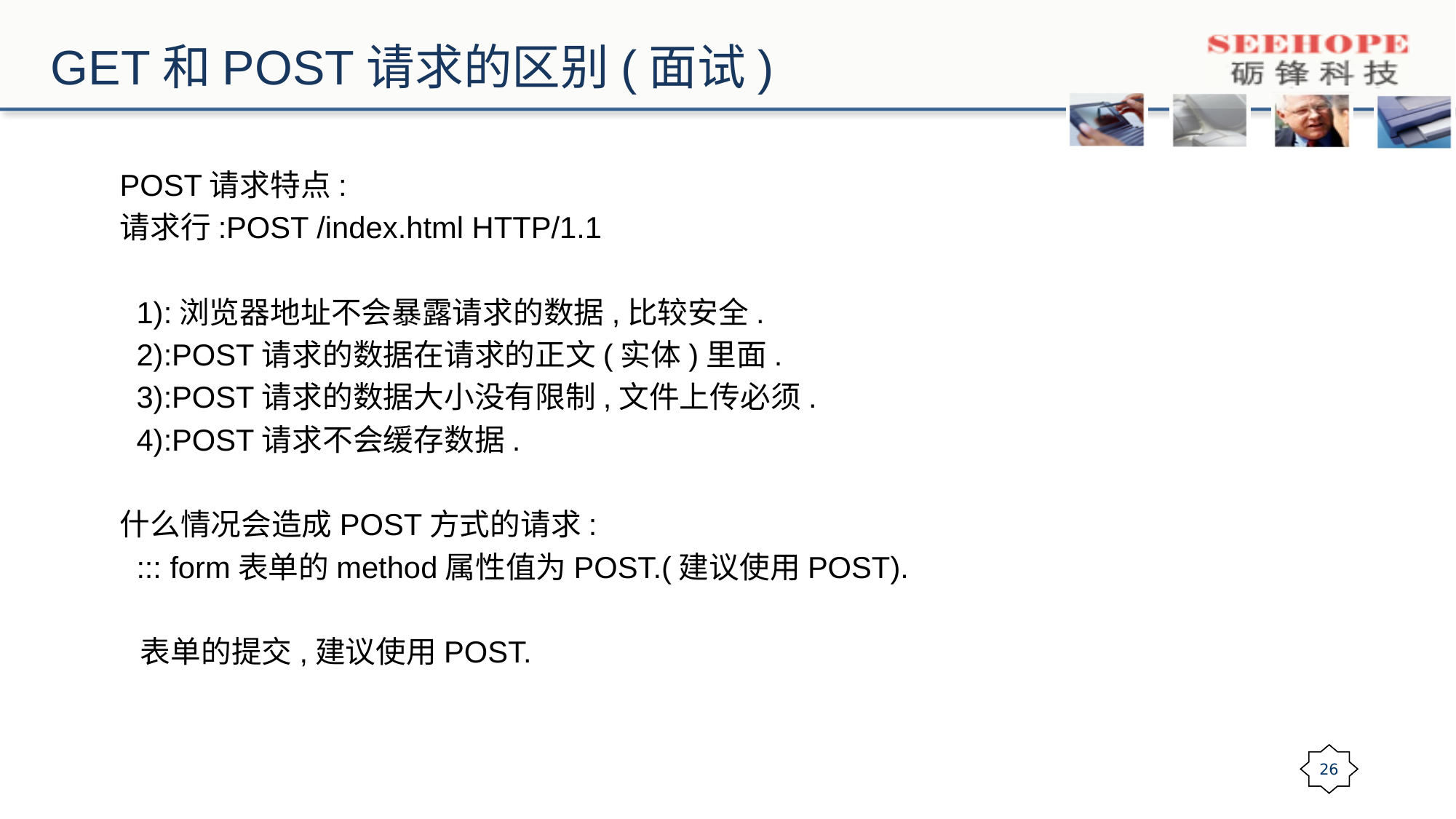

# GET和POST请求的区别(面试)
POST请求特点:
请求行:POST /index.html HTTP/1.1

  1):浏览器地址不会暴露请求的数据,比较安全.
  2):POST请求的数据在请求的正文(实体)里面.
  3):POST请求的数据大小没有限制,文件上传必须.
  4):POST请求不会缓存数据.

什么情况会造成POST方式的请求:
  ::: form表单的method属性值为POST.(建议使用POST).

  表单的提交,建议使用POST.